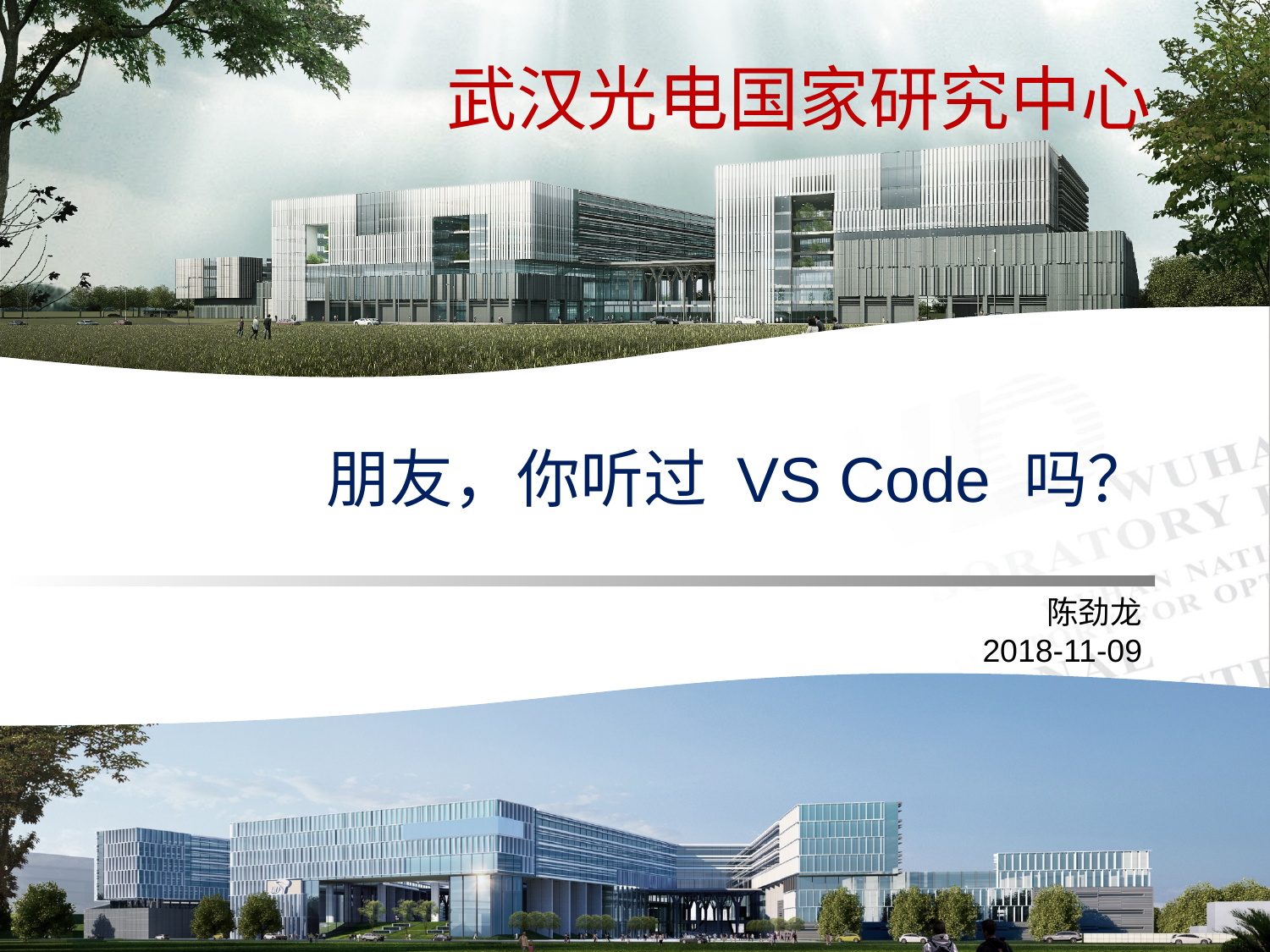

武汉光电国家研究中心
朋友，你听过 VS Code 吗？

陈劲龙
2018-11-09